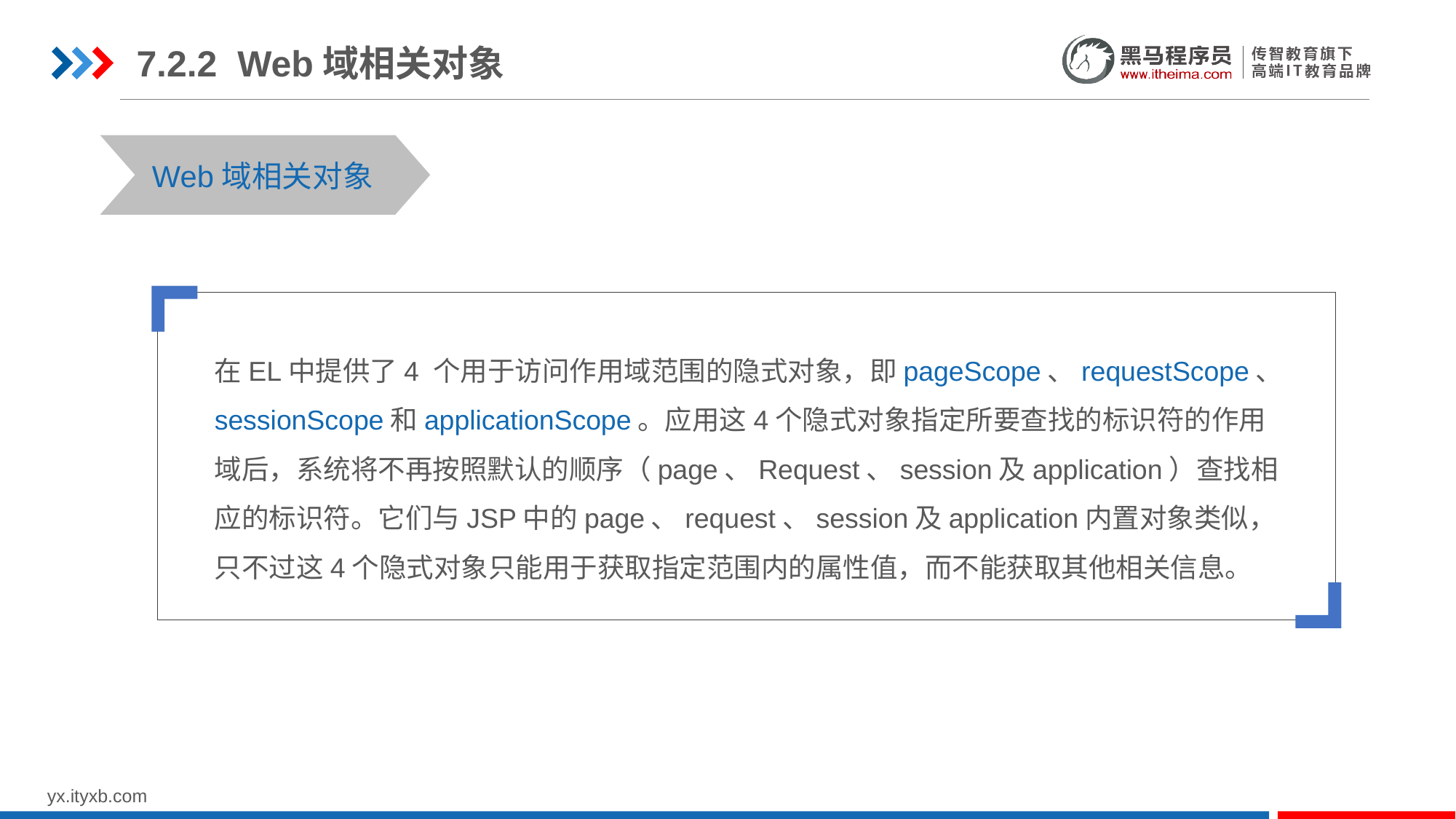

7.2.2  Web域相关对象

Web域相关对象

在EL中提供了4 个用于访问作用域范围的隐式对象，即pageScope、requestScope、 sessionScope和applicationScope。应用这4个隐式对象指定所要查找的标识符的作用域后，系统将不再按照默认的顺序（page、Request、session及application）查找相应的标识符。它们与JSP中的page、request、session及application内置对象类似，只不过这4个隐式对象只能用于获取指定范围内的属性值，而不能获取其他相关信息。